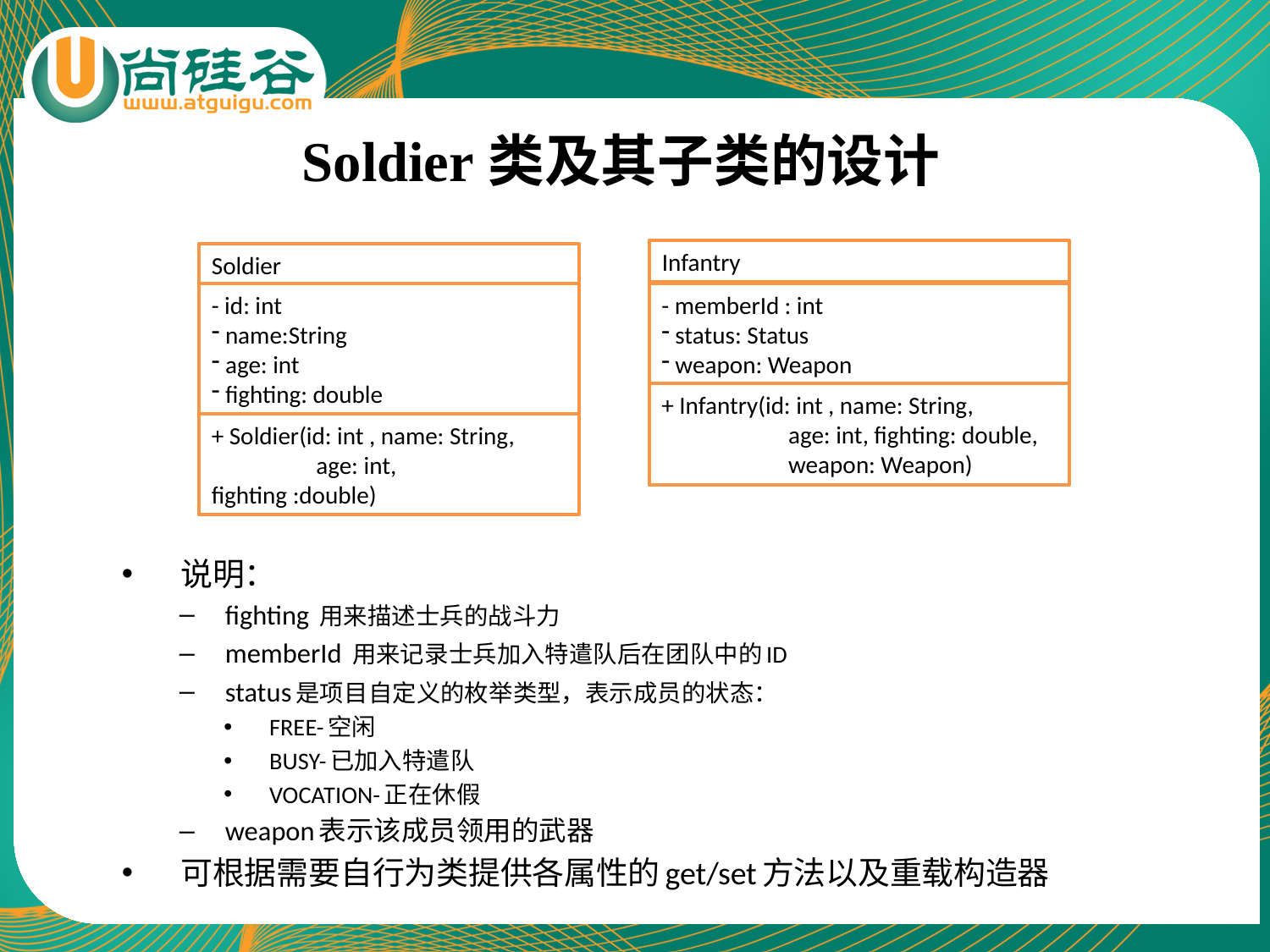

# Soldier类及其子类的设计

说明：
fighting 用来描述士兵的战斗力
memberId 用来记录士兵加入特遣队后在团队中的ID
status是项目自定义的枚举类型，表示成员的状态：
FREE-空闲
BUSY-已加入特遣队
VOCATION-正在休假
weapon表示该成员领用的武器
可根据需要自行为类提供各属性的get/set方法以及重载构造器
Infantry
Soldier
- id: int
 name:String
 age: int
 fighting: double
- memberId : int
 status: Status
 weapon: Weapon
+ Infantry(id: int , name: String,
                       age: int, fighting: double,
                       weapon: Weapon)
+ Soldier(id: int , name: String,
                   age: int, fighting :double)